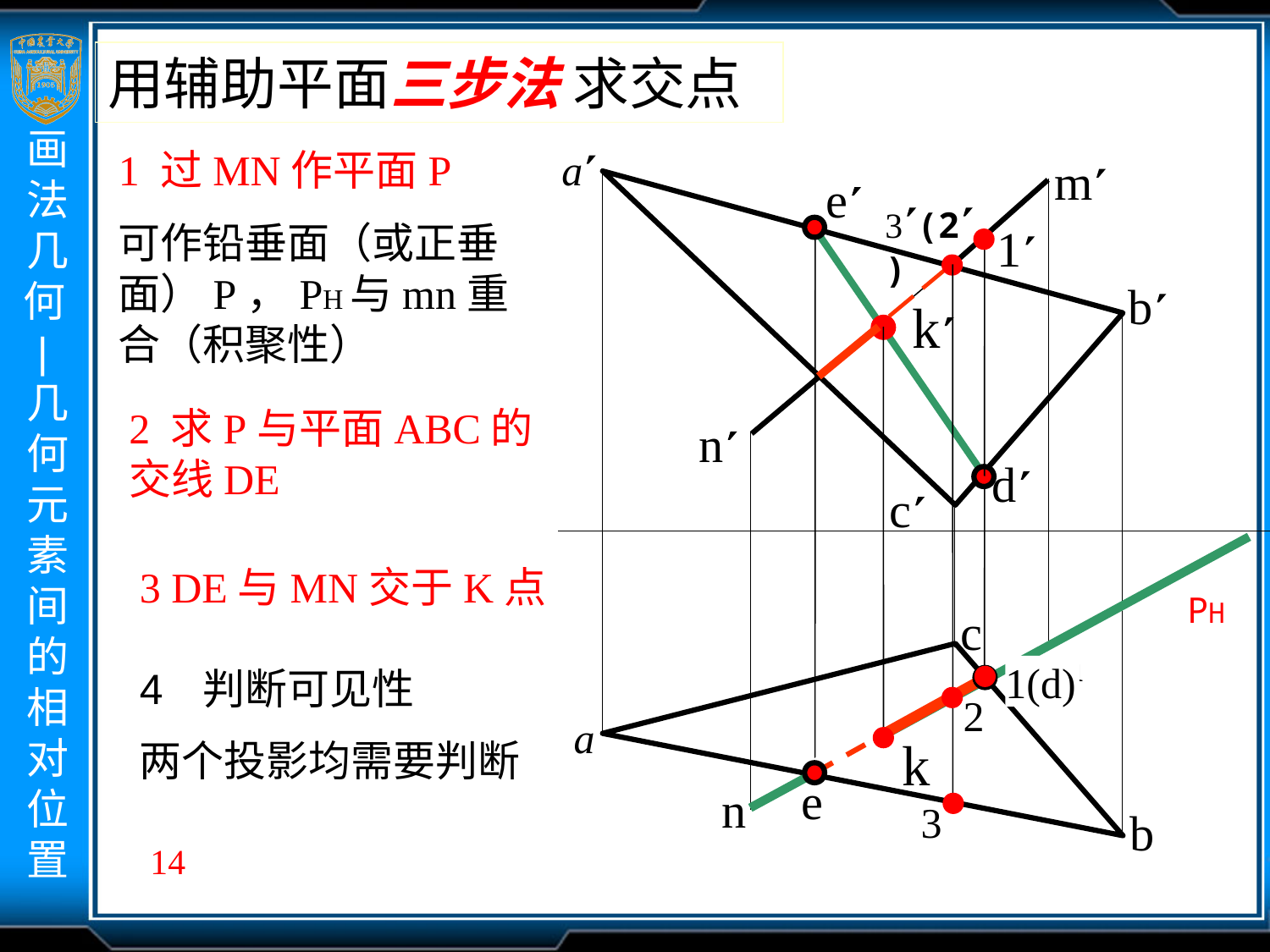

用辅助平面三步法 求交点
1 过MN作平面P
可作铅垂面（或正垂面）P，PH与mn重合（积聚性）
a′

b′
c′

c

a
b

m′

n′

m

n

e′

3′(2′)
1′

k′

2 求P与平面ABC的交线DE
d′

3 DE与MN交于K点
PH
d

判断可见性
两个投影均需要判断
1(d)

2
k

e

3
14